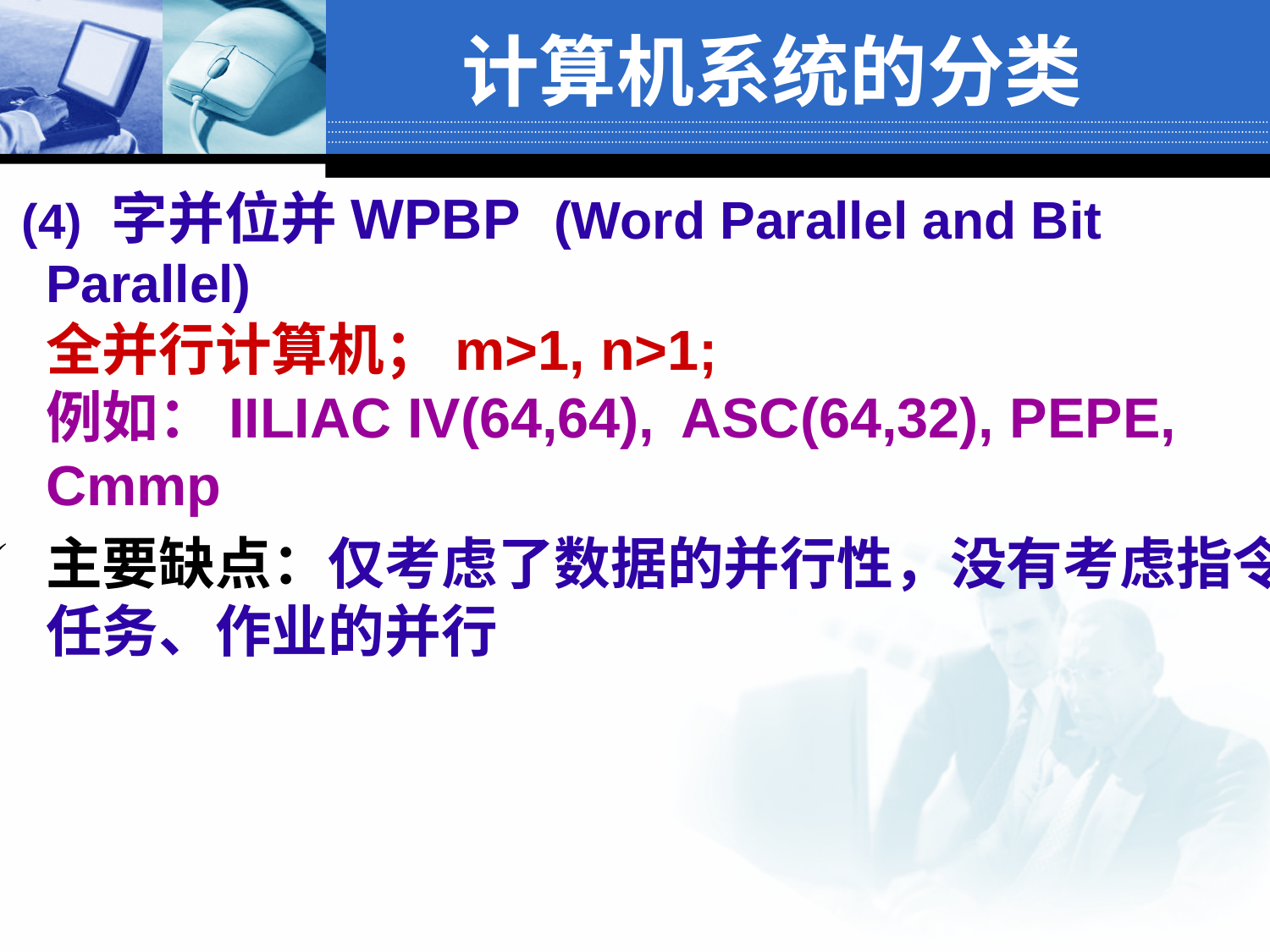

计算机系统的分类
   (4) 字并位并WPBP 	(Word Parallel and Bit Parallel)
全并行计算机；m>1, n>1;
例如：IILIAC IV(64,64),	ASC(64,32), PEPE, Cmmp
主要缺点：仅考虑了数据的并行性，没有考虑指令、任务、作业的并行